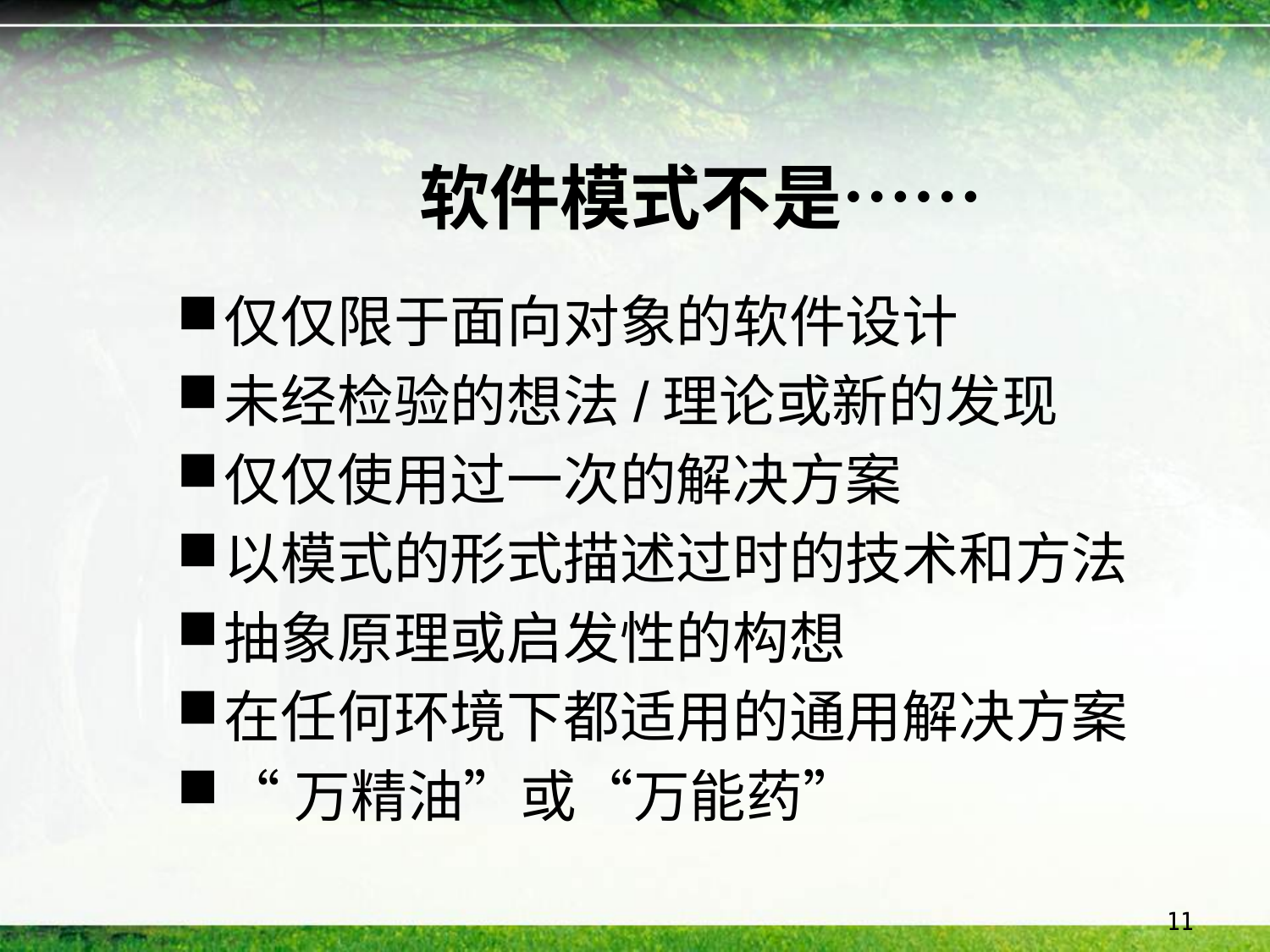

# 软件模式不是……
仅仅限于面向对象的软件设计
未经检验的想法/理论或新的发现
仅仅使用过一次的解决方案
以模式的形式描述过时的技术和方法
抽象原理或启发性的构想
在任何环境下都适用的通用解决方案
“万精油”或“万能药”
11